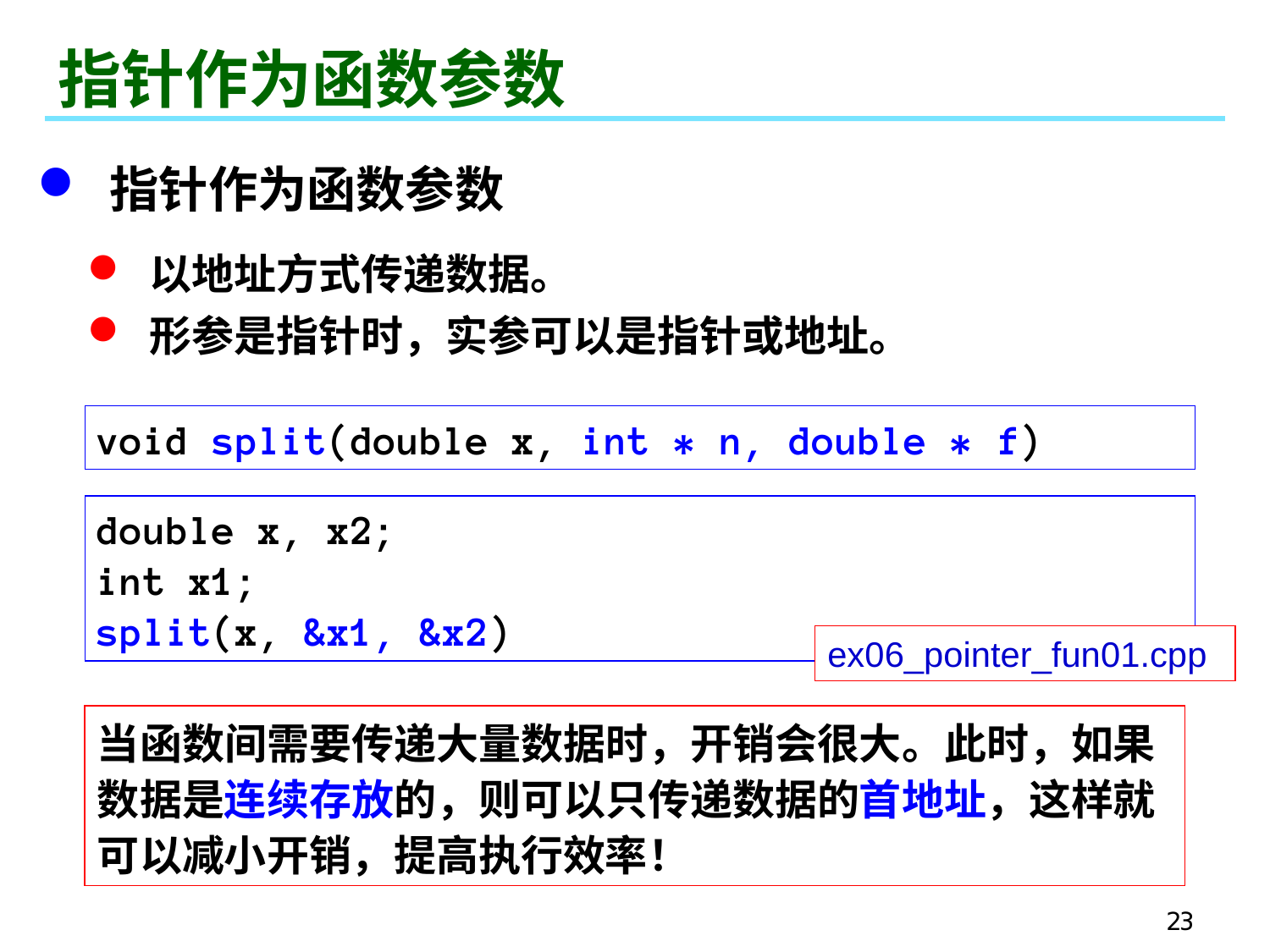

# 指针作为函数参数
 指针作为函数参数
 以地址方式传递数据。
 形参是指针时，实参可以是指针或地址。
void split(double x, int * n, double * f)
double x, x2;
int x1;
split(x, &x1, &x2)
ex06_pointer_fun01.cpp
当函数间需要传递大量数据时，开销会很大。此时，如果数据是连续存放的，则可以只传递数据的首地址，这样就可以减小开销，提高执行效率！
23